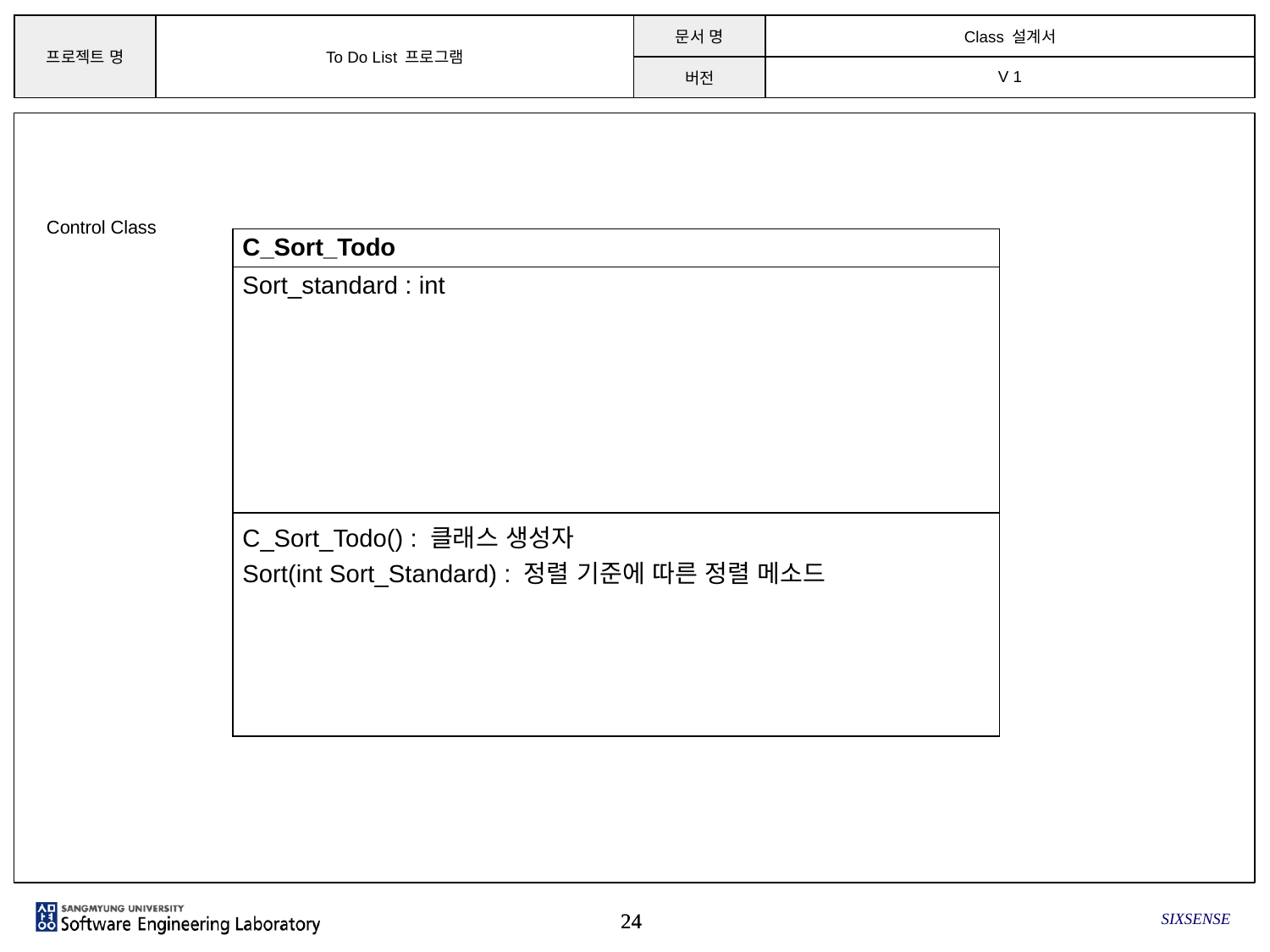

Control Class
| C\_Sort\_Todo |
| --- |
| Sort\_standard : int |
| C\_Sort\_Todo() : 클래스 생성자 Sort(int Sort\_Standard) : 정렬 기준에 따른 정렬 메소드 |
SIXSENSE